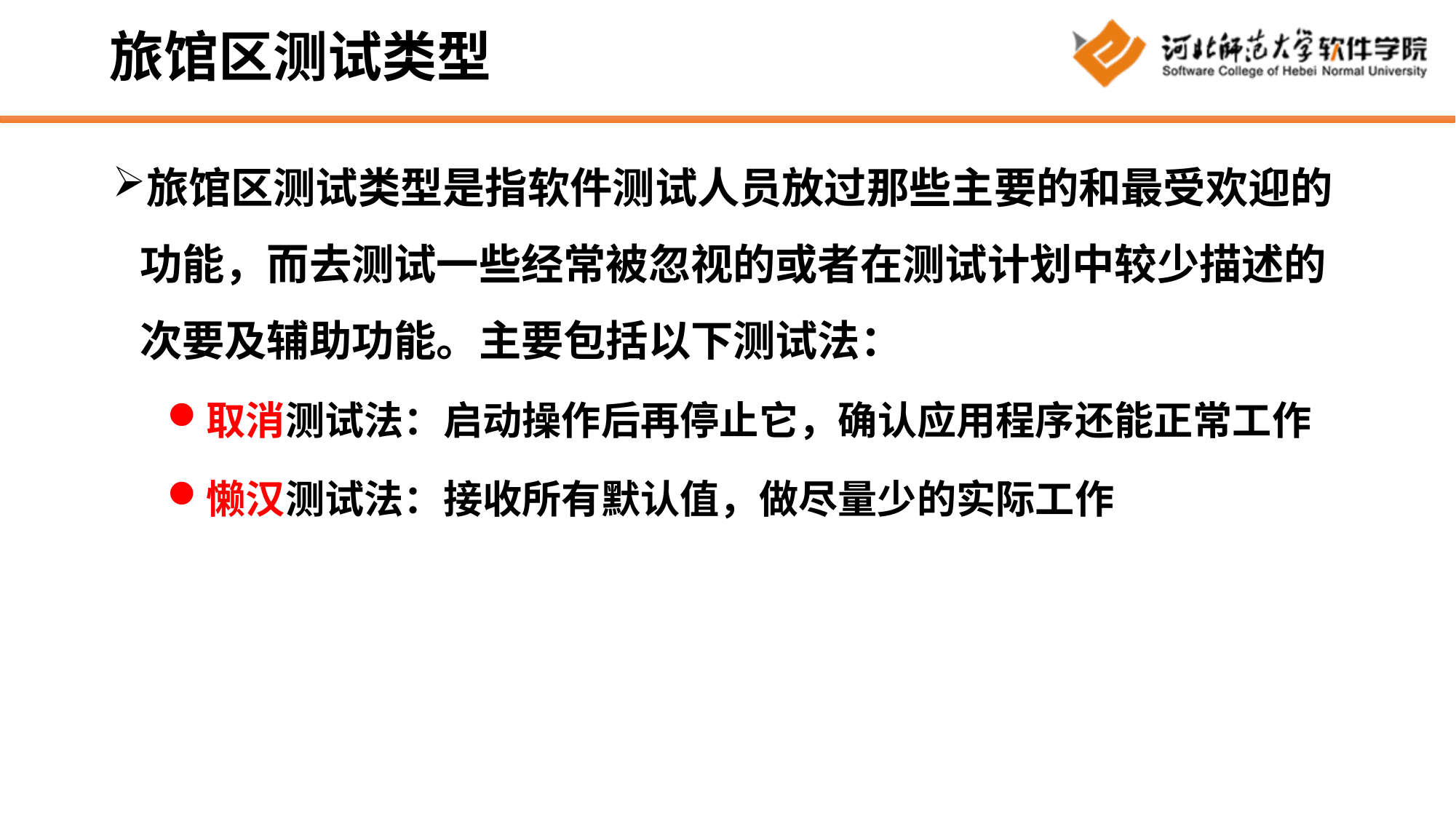

# 旅馆区测试类型
旅馆区测试类型是指软件测试人员放过那些主要的和最受欢迎的功能，而去测试一些经常被忽视的或者在测试计划中较少描述的次要及辅助功能。主要包括以下测试法：
取消测试法：启动操作后再停止它，确认应用程序还能正常工作
懒汉测试法：接收所有默认值，做尽量少的实际工作